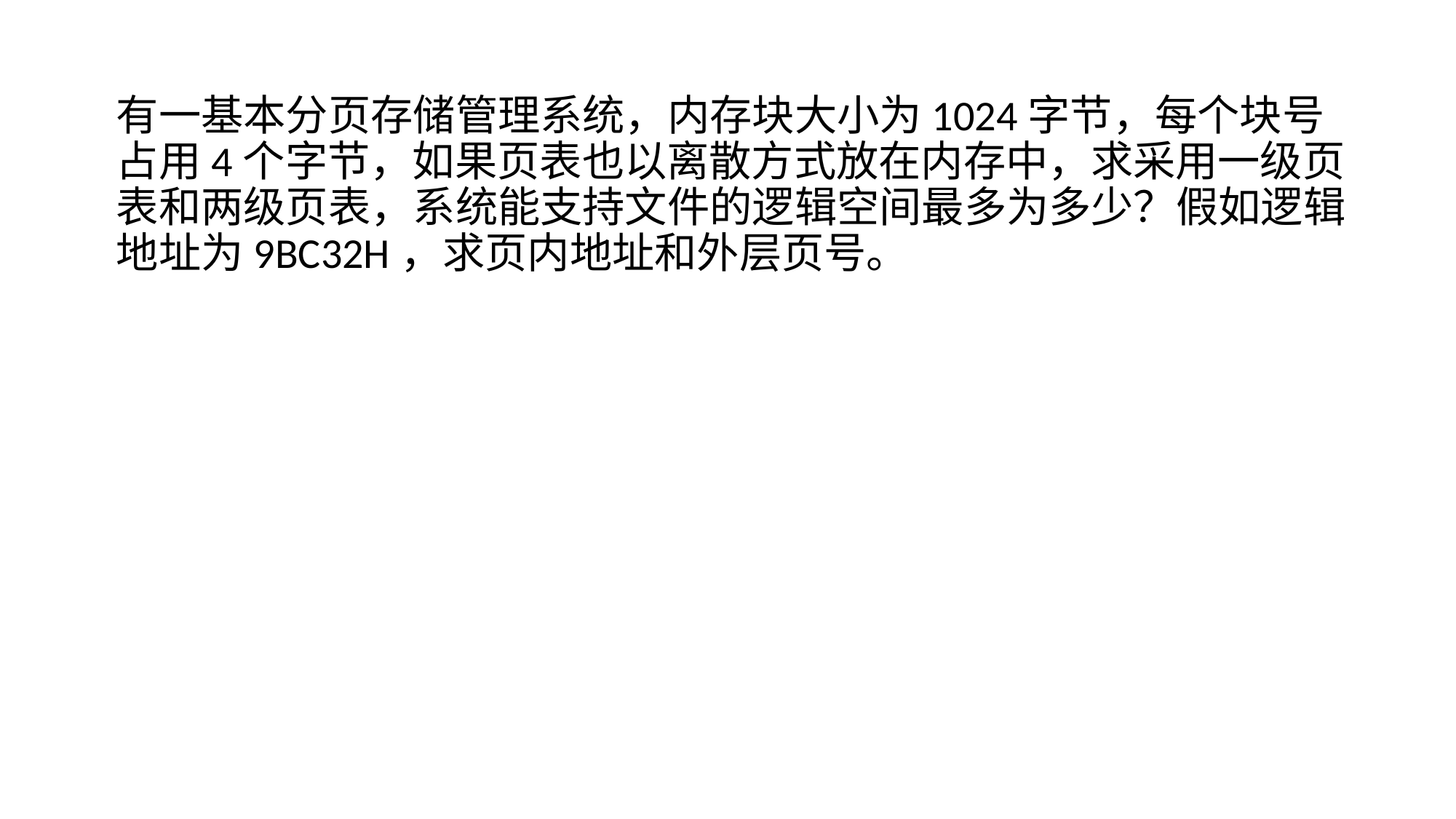

有一基本分页存储管理系统，内存块大小为1024字节，每个块号占用4个字节，如果页表也以离散方式放在内存中，求采用一级页表和两级页表，系统能支持文件的逻辑空间最多为多少？假如逻辑地址为9BC32H，求页内地址和外层页号。